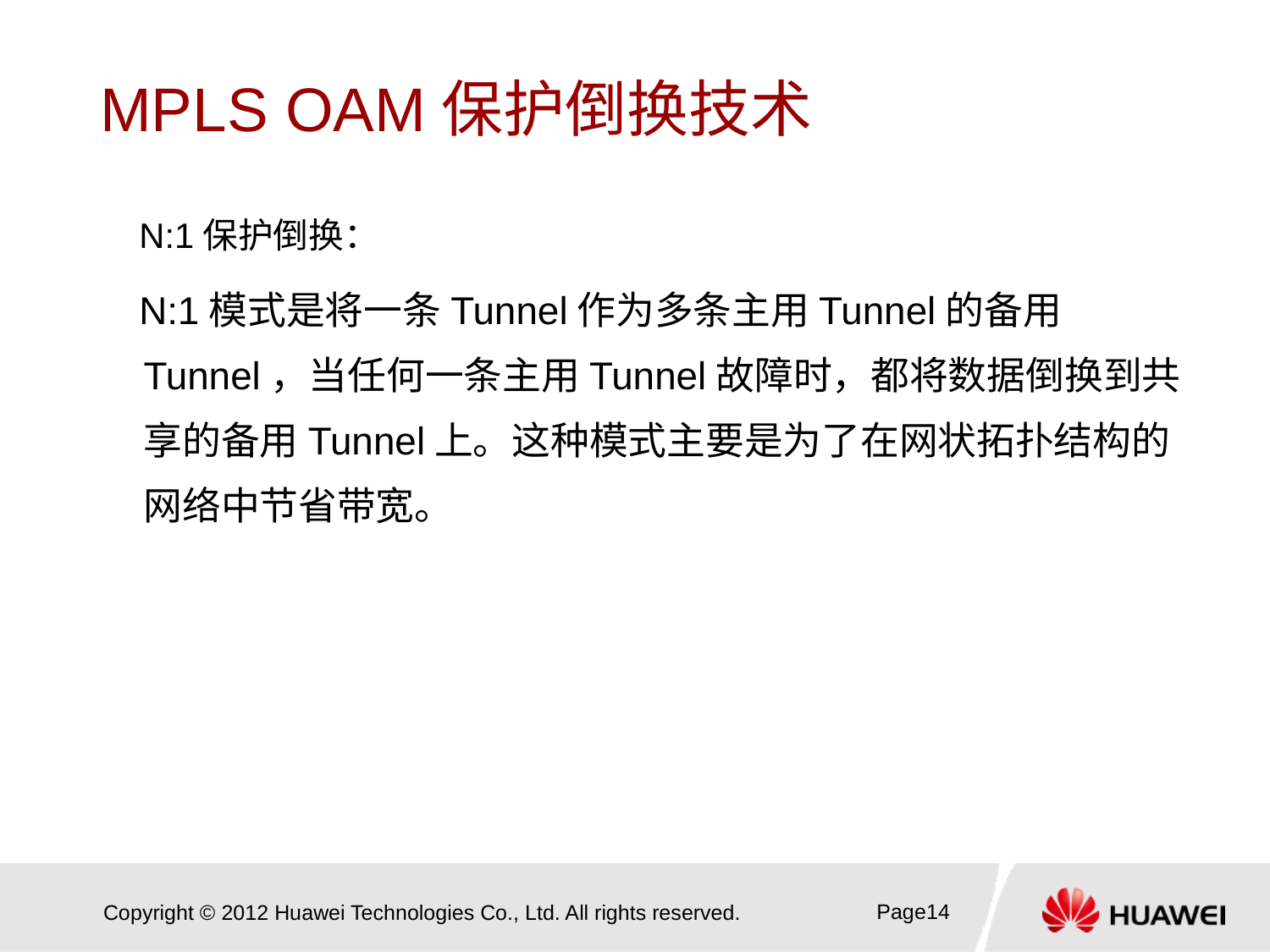

# MPLS OAM保护倒换技术
N:1保护倒换：
N:1模式是将一条Tunnel作为多条主用Tunnel的备用Tunnel，当任何一条主用Tunnel故障时，都将数据倒换到共享的备用Tunnel上。这种模式主要是为了在网状拓扑结构的网络中节省带宽。
Page14